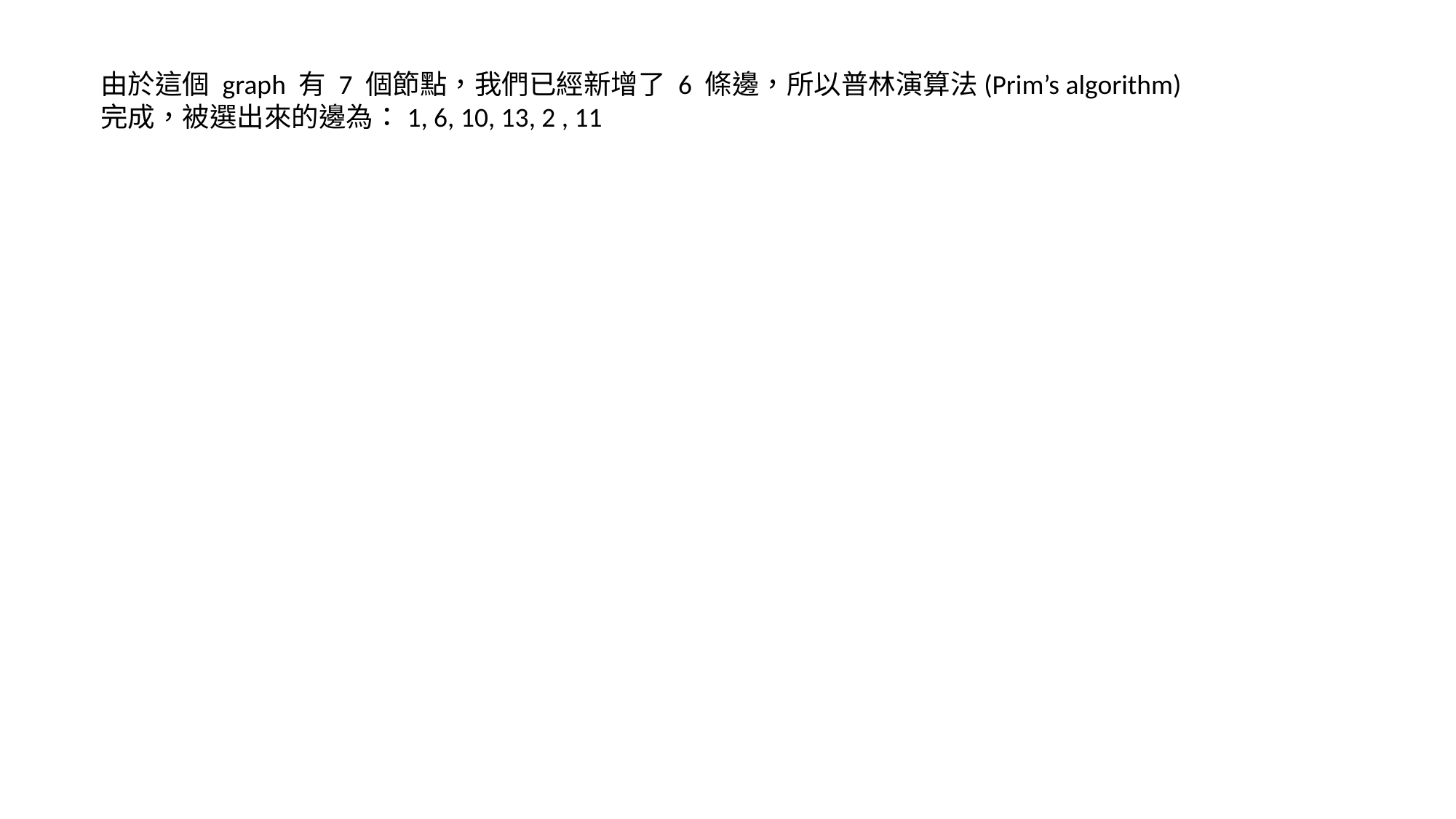

由於這個 graph 有 7 個節點，我們已經新增了 6 條邊，所以普林演算法(Prim’s algorithm)完成，被選出來的邊為：1, 6, 10, 13, 2 , 11